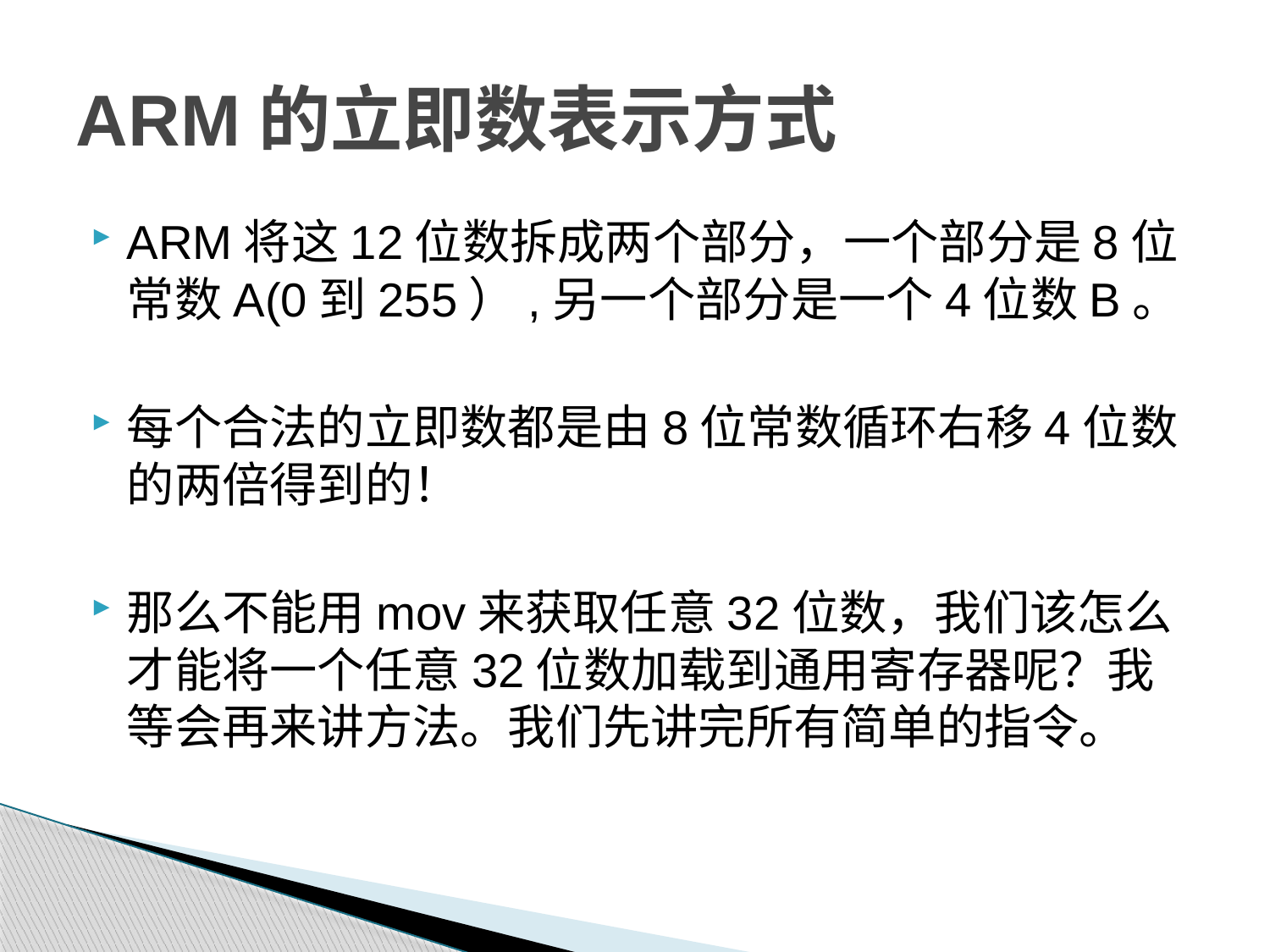

# ARM的立即数表示方式
ARM将这12位数拆成两个部分，一个部分是8位常数A(0到255）,另一个部分是一个4位数B。

每个合法的立即数都是由8位常数循环右移4位数的两倍得到的！

那么不能用mov来获取任意32位数，我们该怎么才能将一个任意32位数加载到通用寄存器呢？我等会再来讲方法。我们先讲完所有简单的指令。